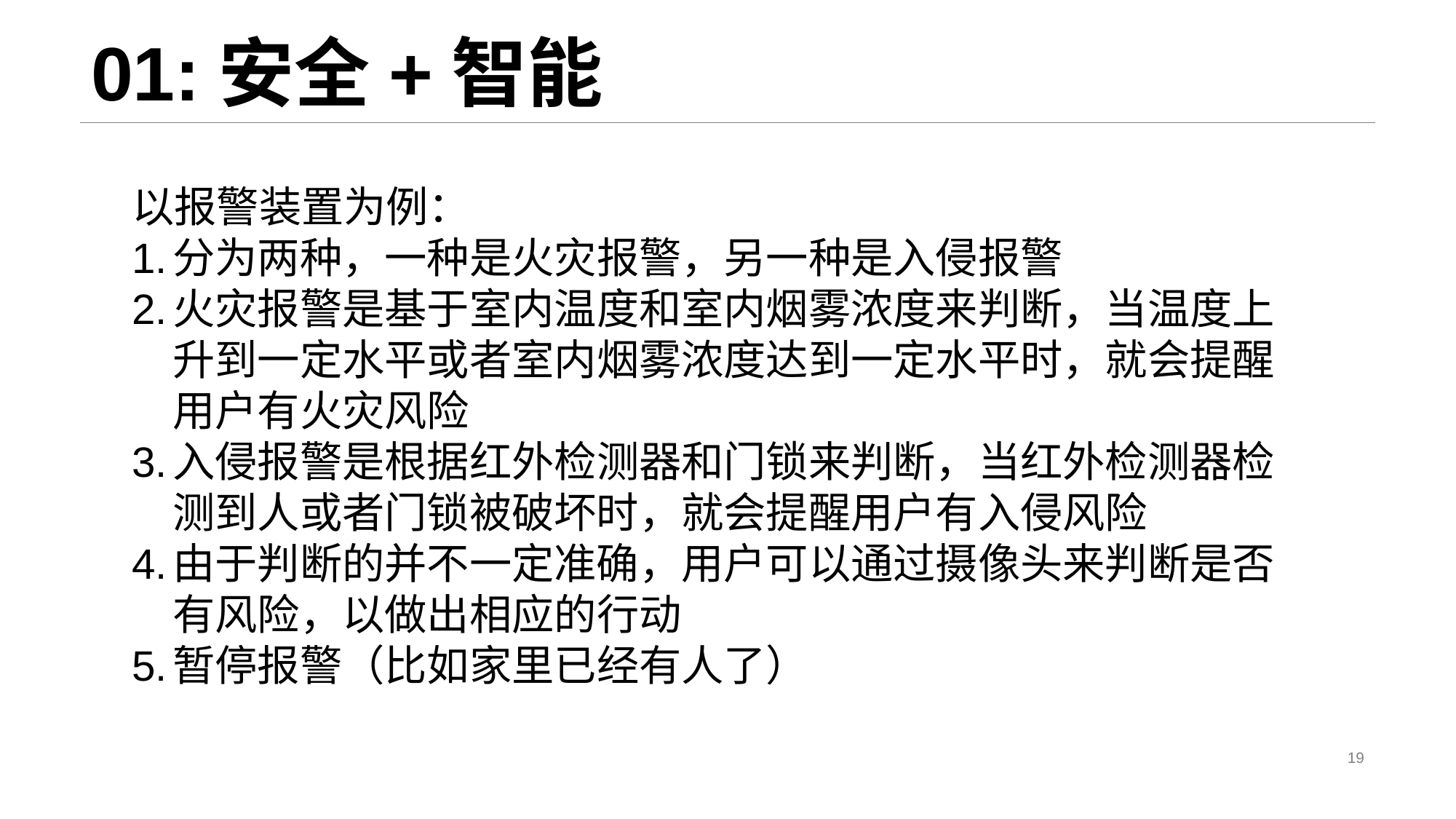

# 01:安全+智能
以报警装置为例：
分为两种，一种是火灾报警，另一种是入侵报警
火灾报警是基于室内温度和室内烟雾浓度来判断，当温度上升到一定水平或者室内烟雾浓度达到一定水平时，就会提醒用户有火灾风险
入侵报警是根据红外检测器和门锁来判断，当红外检测器检测到人或者门锁被破坏时，就会提醒用户有入侵风险
由于判断的并不一定准确，用户可以通过摄像头来判断是否有风险，以做出相应的行动
暂停报警（比如家里已经有人了）

19